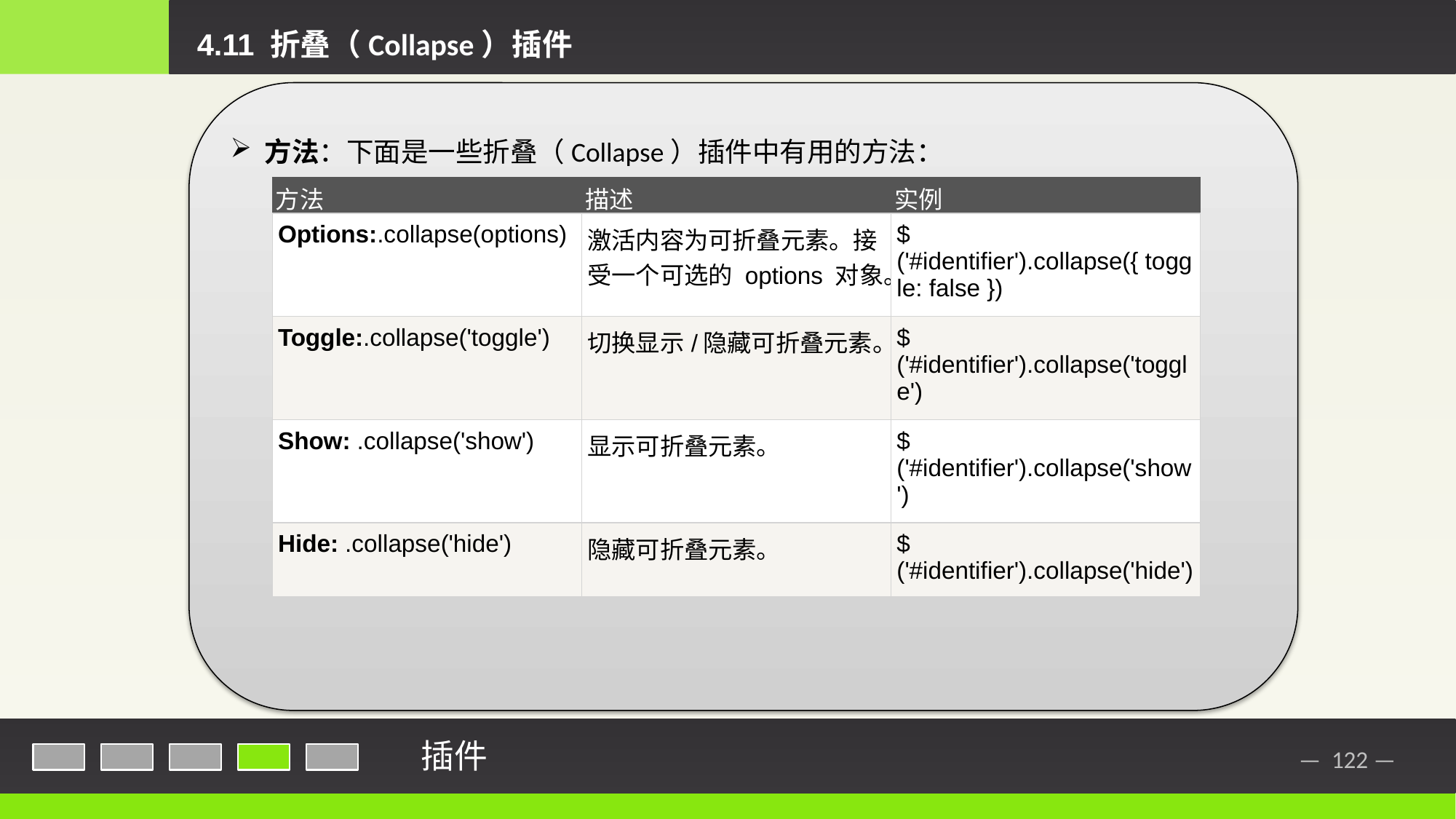

4.11 折叠（Collapse）插件
方法：下面是一些折叠（Collapse）插件中有用的方法：

| 方法 | 描述 | 实例 |
| --- | --- | --- |
| Options:.collapse(options) | 激活内容为可折叠元素。接受一个可选的 options 对象。 | $('#identifier').collapse({ toggle: false }) |
| Toggle:.collapse('toggle') | 切换显示/隐藏可折叠元素。 | $('#identifier').collapse('toggle') |
| Show: .collapse('show') | 显示可折叠元素。 | $('#identifier').collapse('show') |
| Hide: .collapse('hide') | 隐藏可折叠元素。 | $('#identifier').collapse('hide') |